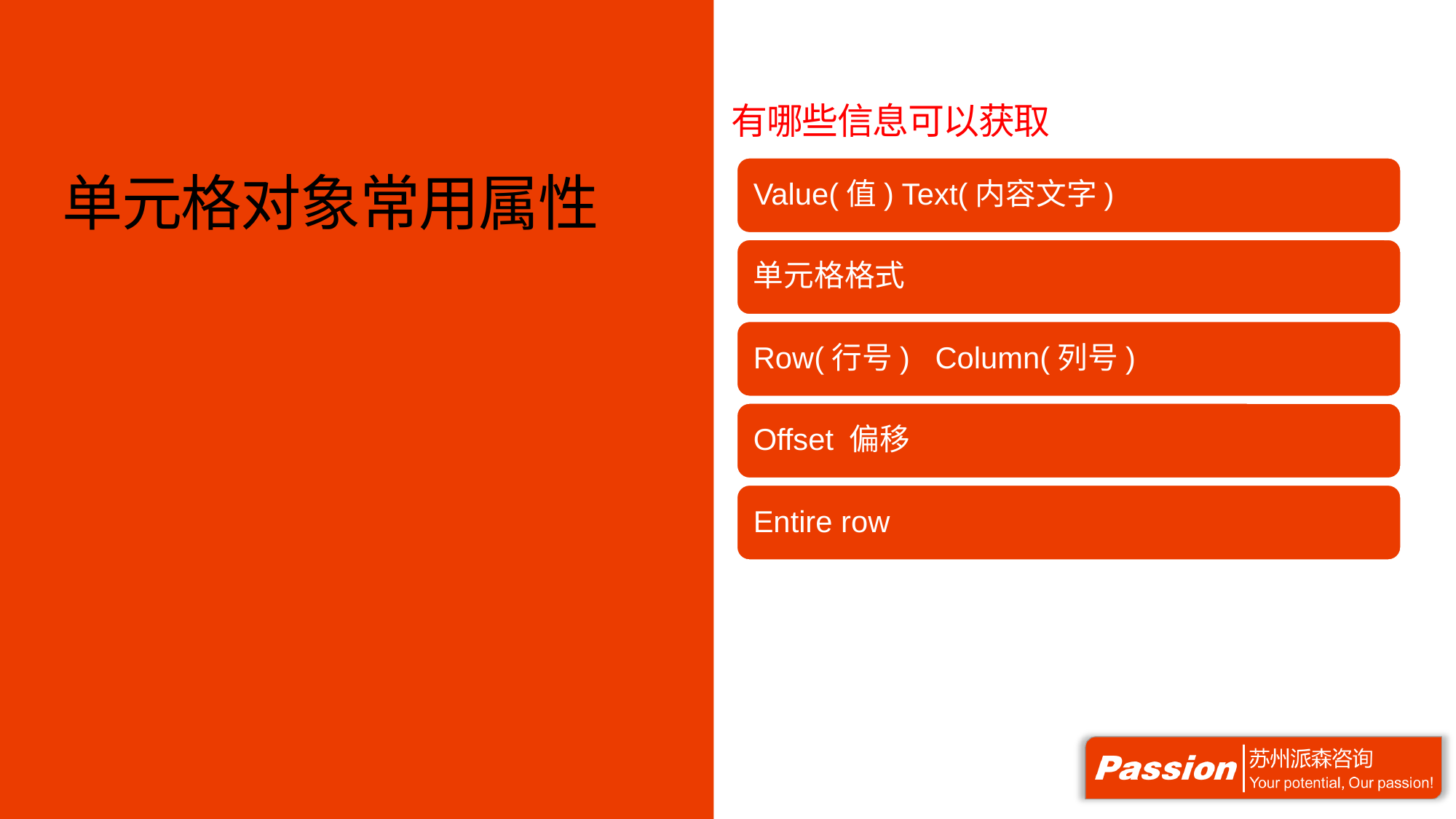

有哪些信息可以获取
Value(值) Text(内容文字)
单元格格式
Row(行号)   Column(列号)
Offset 偏移
Entire row
单元格对象常用属性